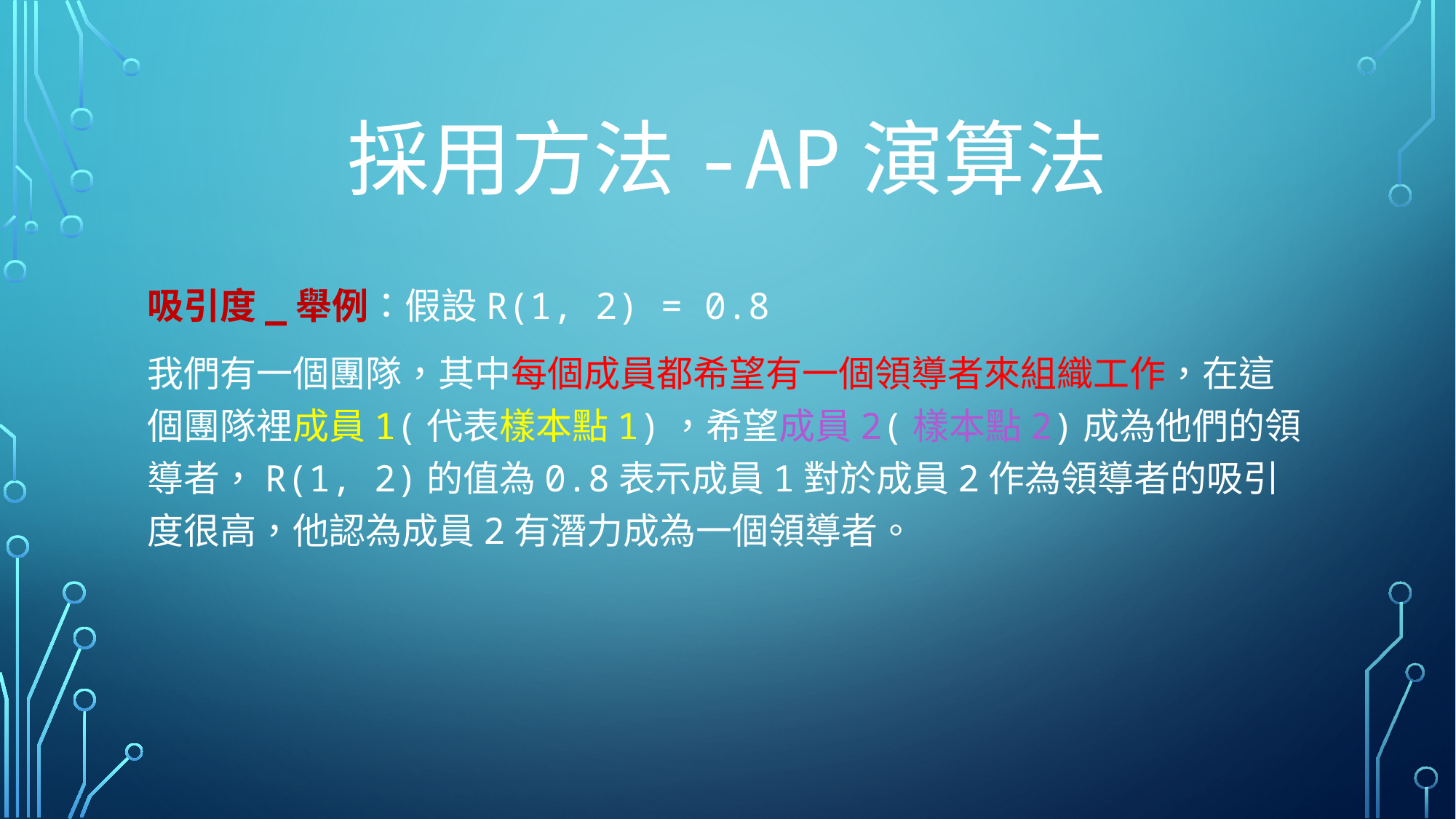

# 採用方法-AP演算法
吸引度_舉例：假設R(1, 2) = 0.8
我們有一個團隊，其中每個成員都希望有一個領導者來組織工作，在這個團隊裡成員1(代表樣本點1)，希望成員2(樣本點2)成為他們的領導者，R(1, 2)的值為0.8表示成員1對於成員2作為領導者的吸引度很高，他認為成員2有潛力成為一個領導者。